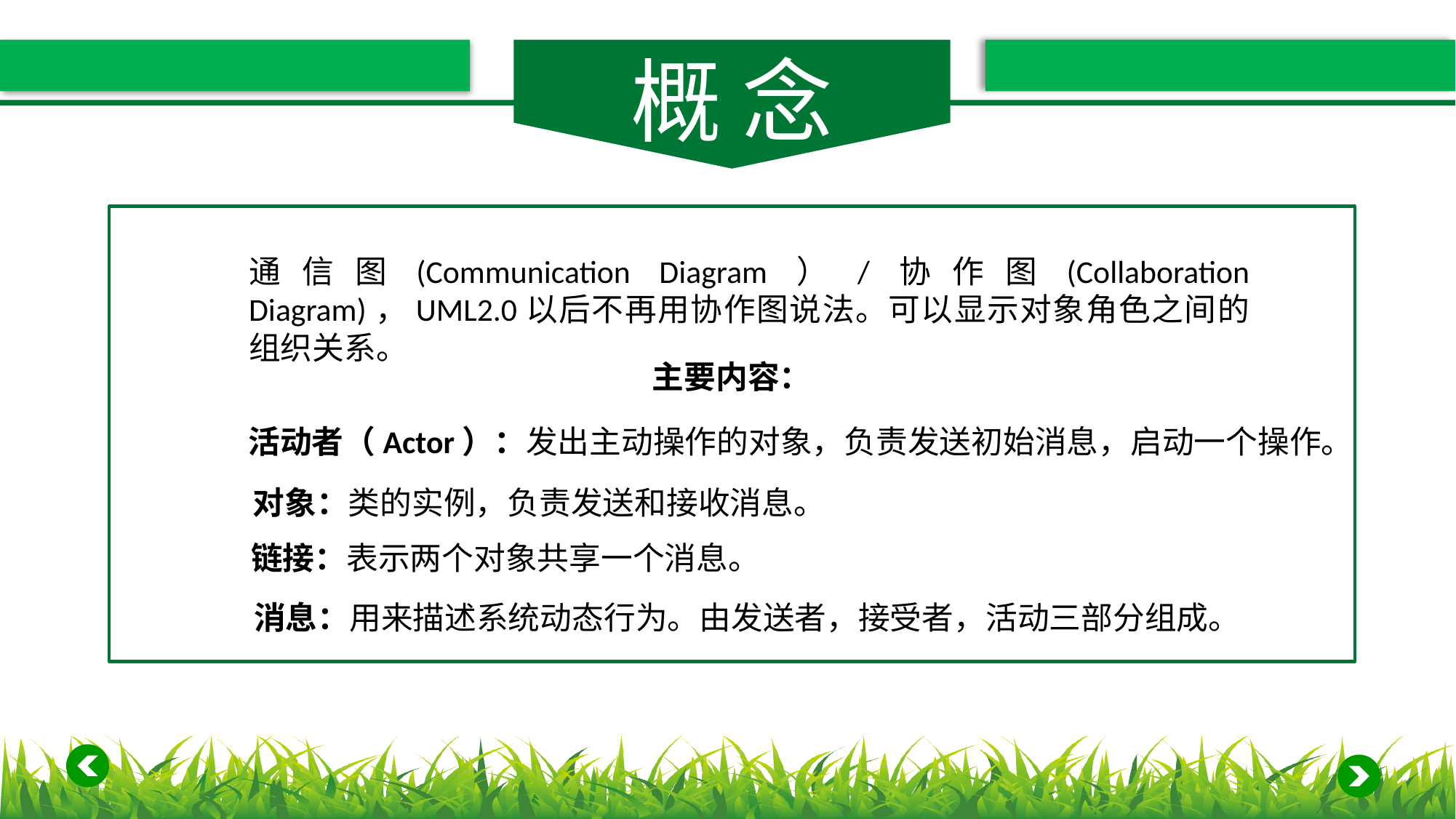

概 念

通信图(Communication Diagram）/协作图(Collaboration Diagram)，UML2.0以后不再用协作图说法。可以显示对象角色之间的组织关系。
主要内容：
活动者（Actor）：发出主动操作的对象，负责发送初始消息，启动一个操作。
对象：类的实例，负责发送和接收消息。
链接：表示两个对象共享一个消息。
消息：用来描述系统动态行为。由发送者，接受者，活动三部分组成。